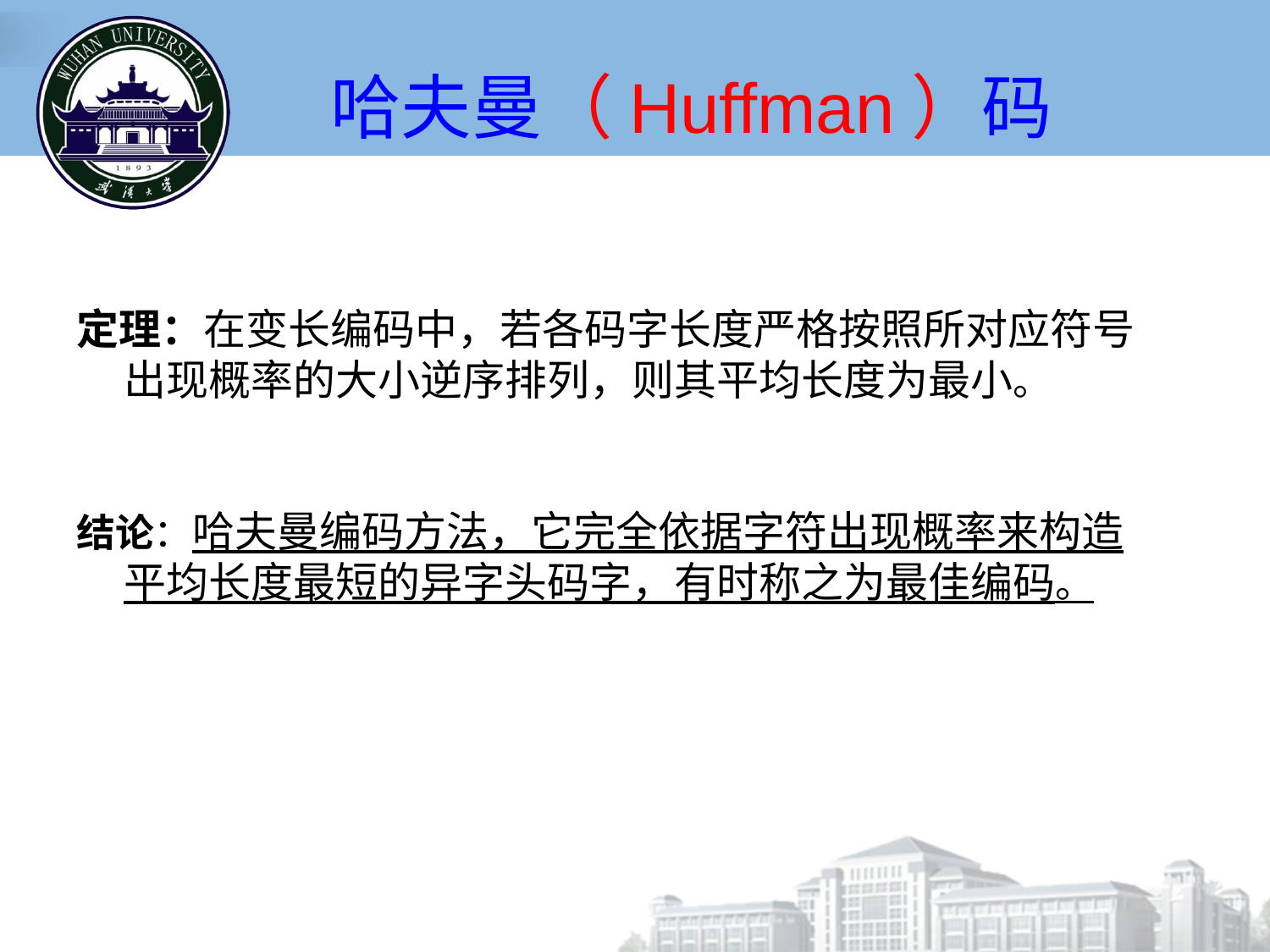

哈夫曼（Huffman）码
定理：在变长编码中，若各码字长度严格按照所对应符号出现概率的大小逆序排列，则其平均长度为最小。

结论：哈夫曼编码方法，它完全依据字符出现概率来构造平均长度最短的异字头码字，有时称之为最佳编码。